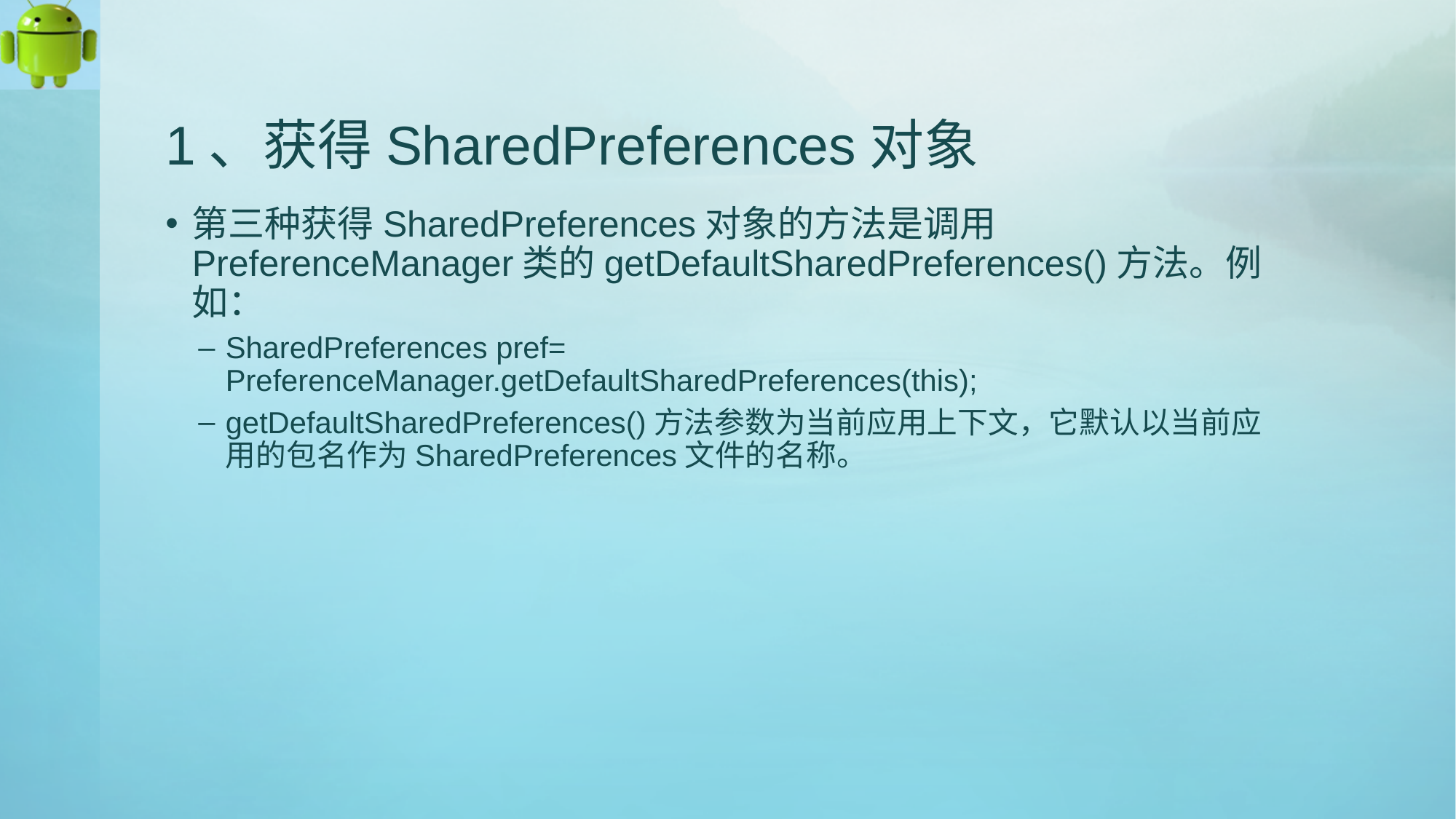

# 1、获得SharedPreferences对象
第三种获得SharedPreferences对象的方法是调用PreferenceManager类的getDefaultSharedPreferences()方法。例如：
SharedPreferences pref= PreferenceManager.getDefaultSharedPreferences(this);
getDefaultSharedPreferences()方法参数为当前应用上下文，它默认以当前应用的包名作为SharedPreferences文件的名称。